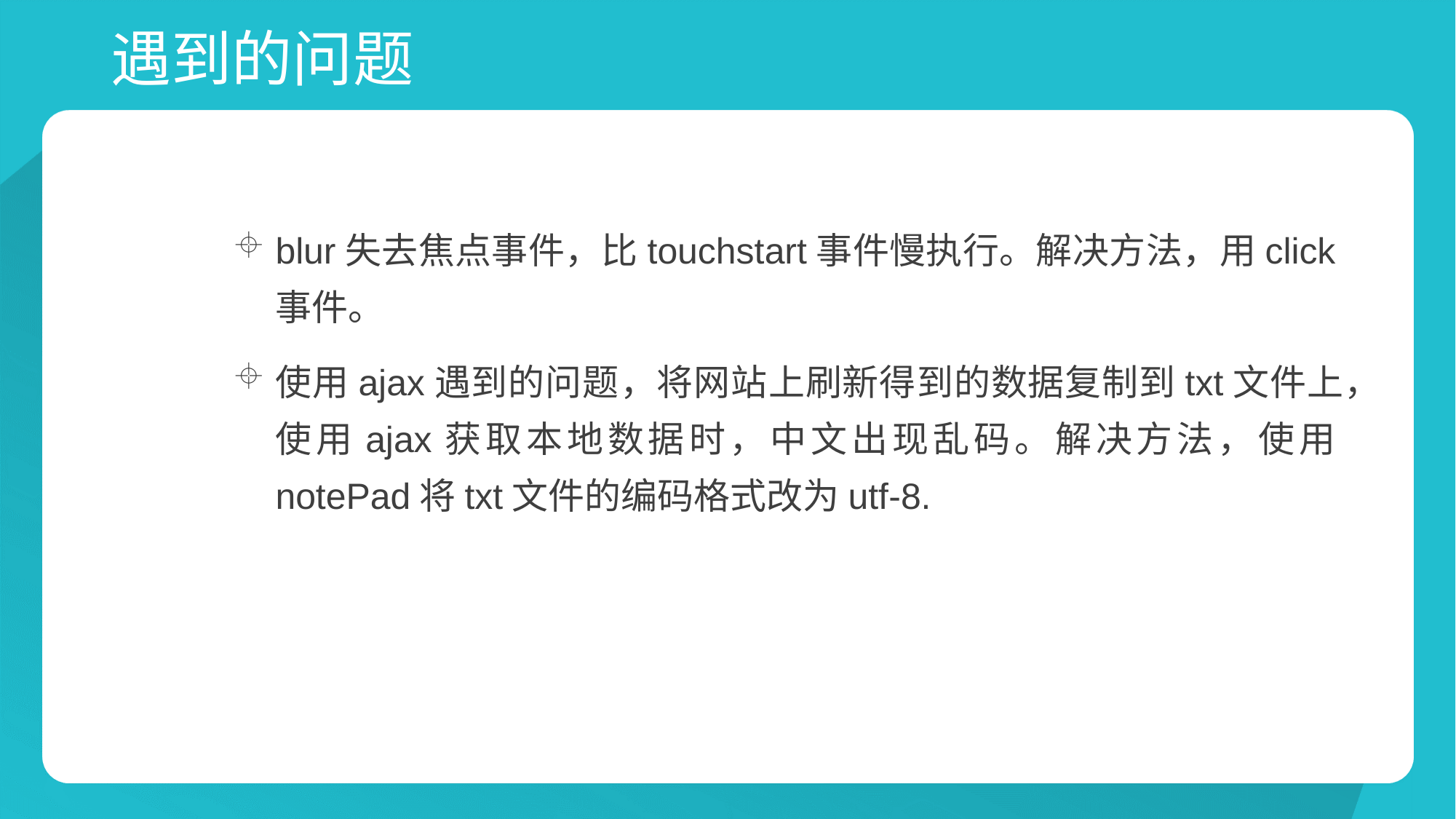

# 遇到的问题
blur失去焦点事件，比touchstart事件慢执行。解决方法，用click事件。
使用ajax遇到的问题，将网站上刷新得到的数据复制到txt文件上，使用ajax获取本地数据时，中文出现乱码。解决方法，使用notePad将txt文件的编码格式改为utf-8.